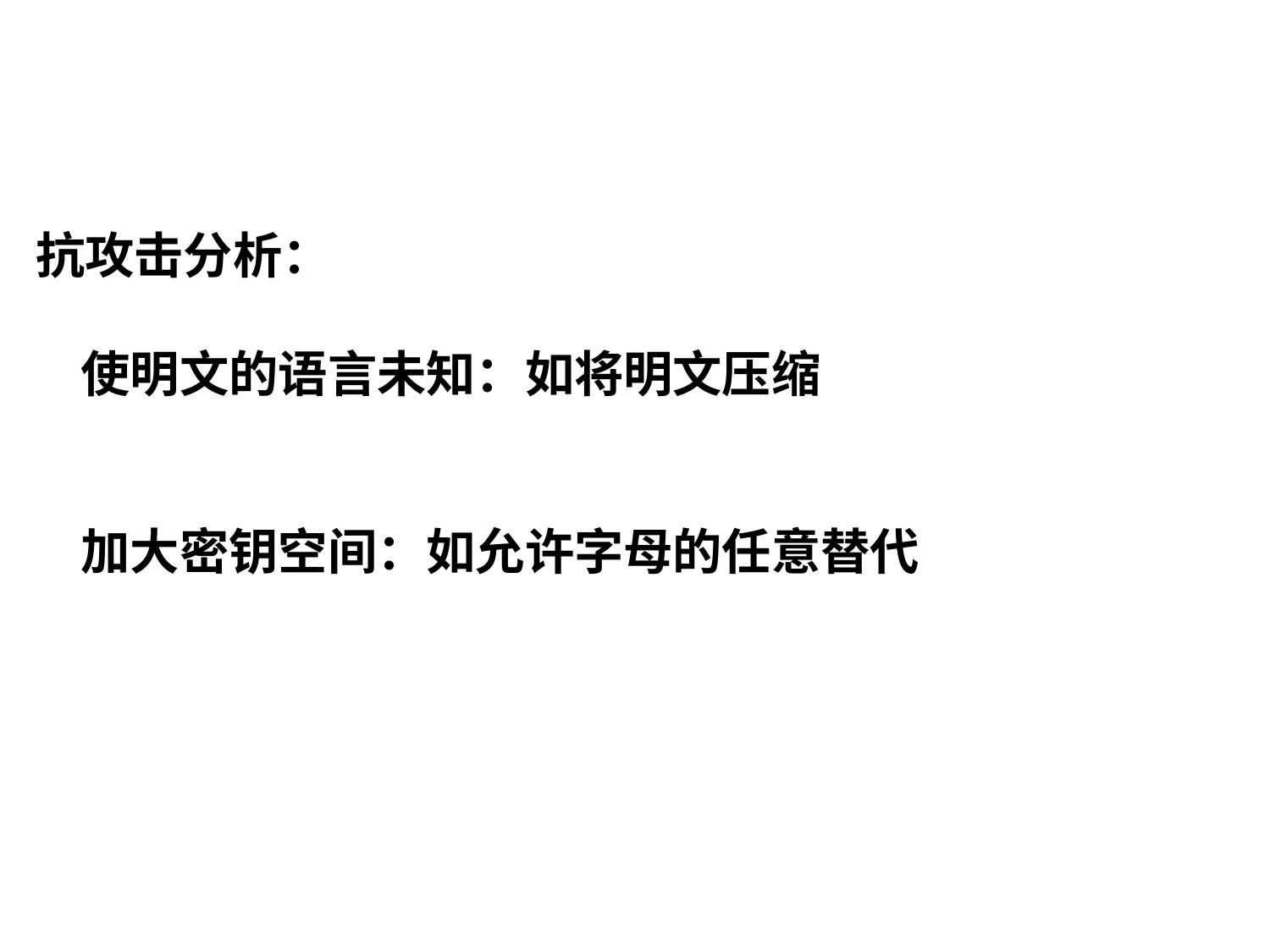

抗攻击分析：

使明文的语言未知：如将明文压缩

加大密钥空间：如允许字母的任意替代